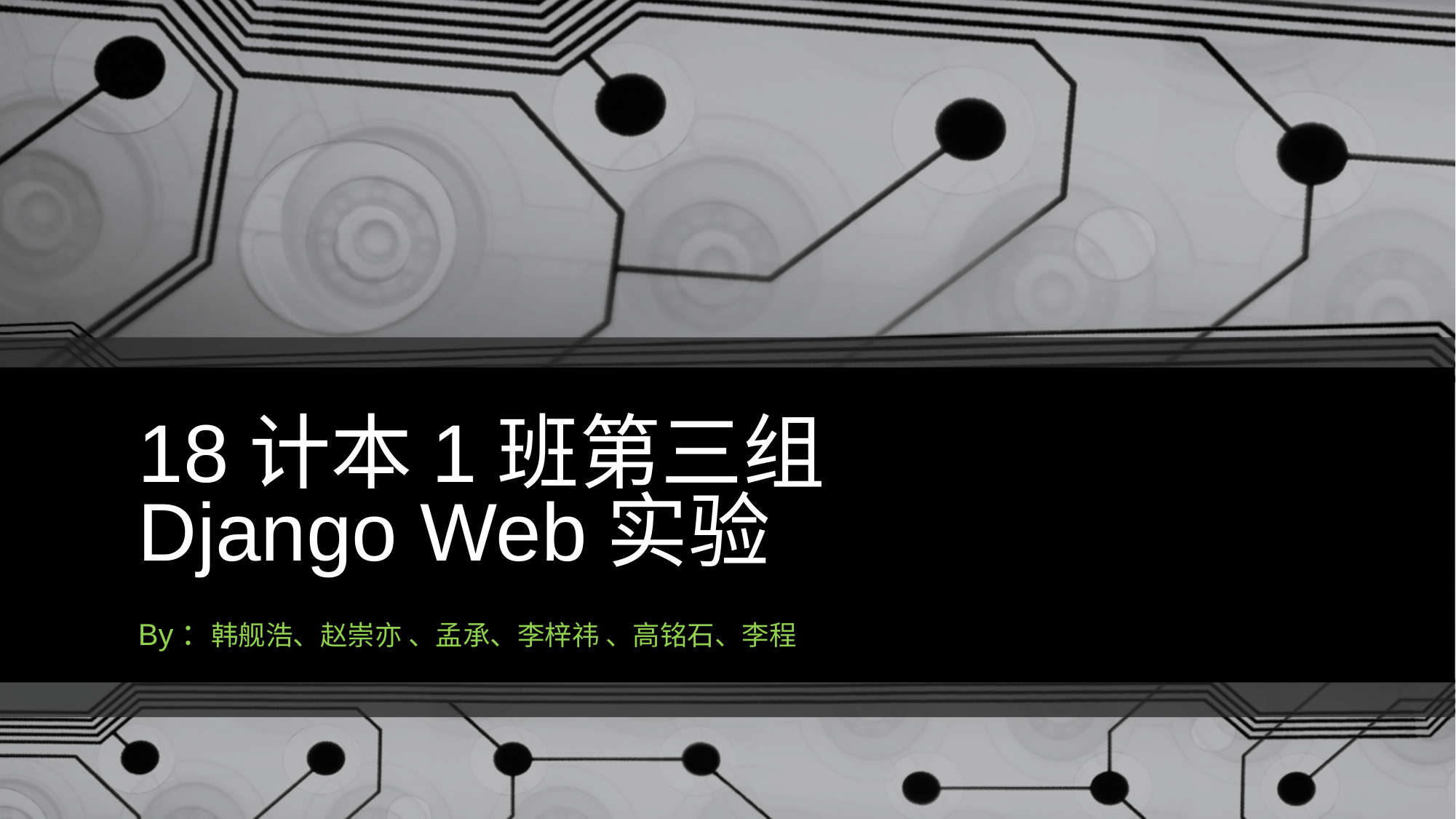

# 18计本1班第三组 Django Web实验
By：韩舰浩、赵崇亦 、孟承、李梓祎 、高铭石、李程